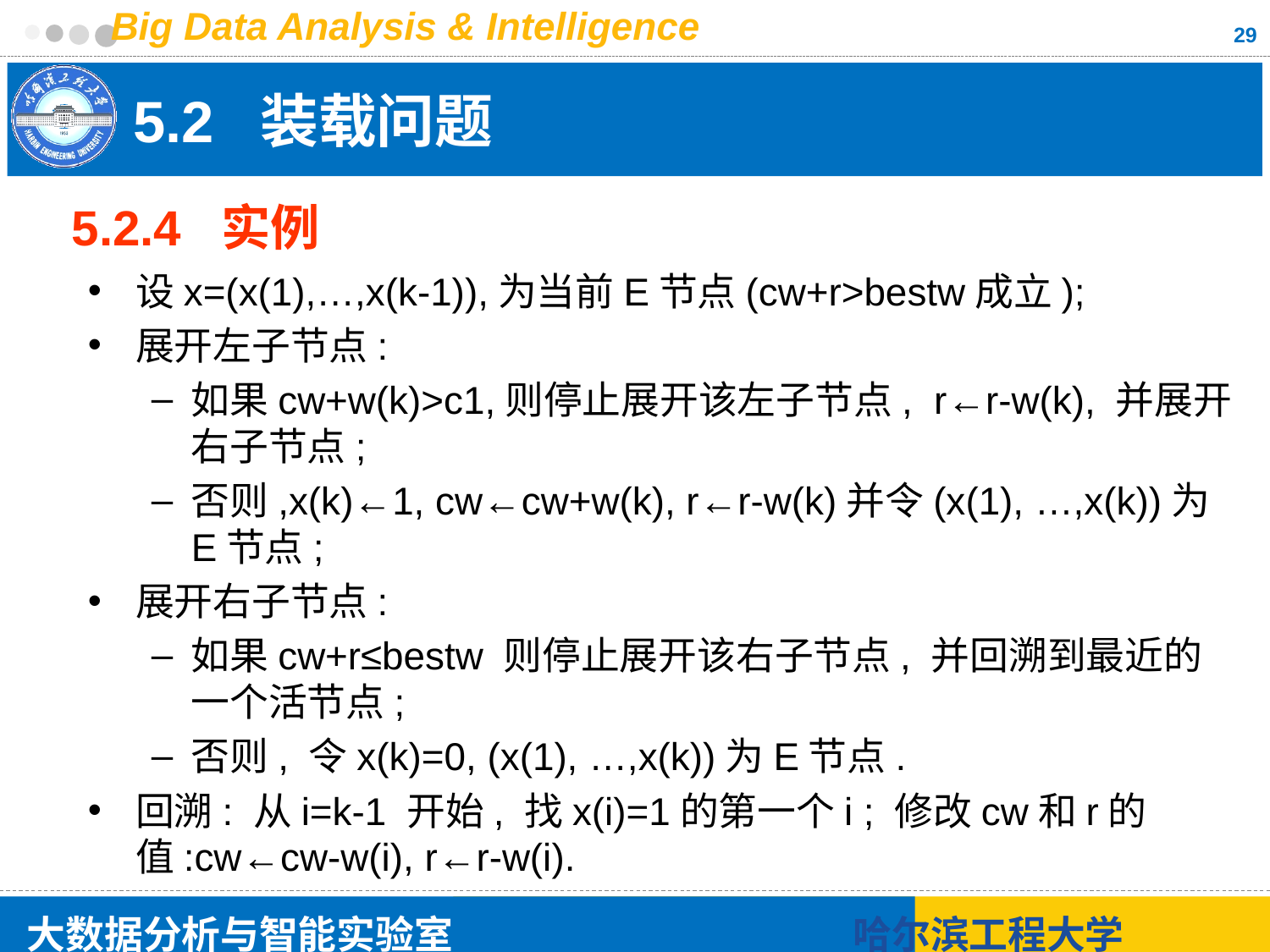

29
# 5.2  装载问题
5.2.4  实例
设x=(x(1),…,x(k-1)),为当前E节点(cw+r>bestw成立);
展开左子节点:
如果cw+w(k)>c1,则停止展开该左子节点,  r←r-w(k), 并展开右子节点;
否则,x(k)←1, cw←cw+w(k), r←r-w(k)并令(x(1), …,x(k))为E节点;
展开右子节点:
如果cw+r≤bestw 则停止展开该右子节点, 并回溯到最近的一个活节点;
否则, 令x(k)=0, (x(1), …,x(k))为E节点.
回溯: 从i=k-1 开始, 找x(i)=1的第一个i ; 修改cw和r的值:cw←cw-w(i), r←r-w(i).